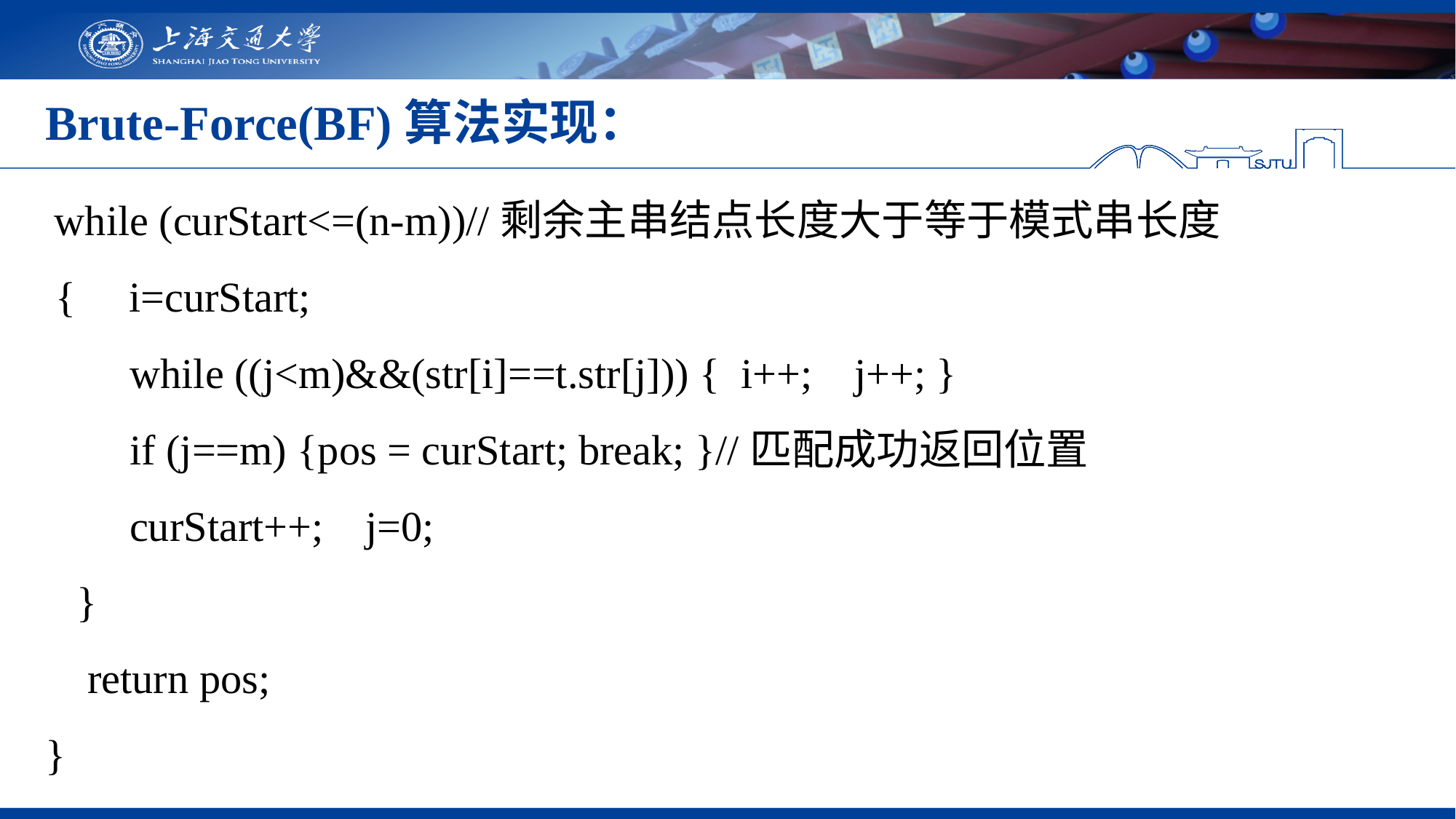

# Brute-Force(BF)算法实现：
 while (curStart<=(n-m))//剩余主串结点长度大于等于模式串长度
 {     i=curStart;
        while ((j<m)&&(str[i]==t.str[j])) {  i++;    j++; }
        if (j==m) {pos = curStart; break; }//匹配成功返回位置
        curStart++;    j=0;
   }
    return pos;
}